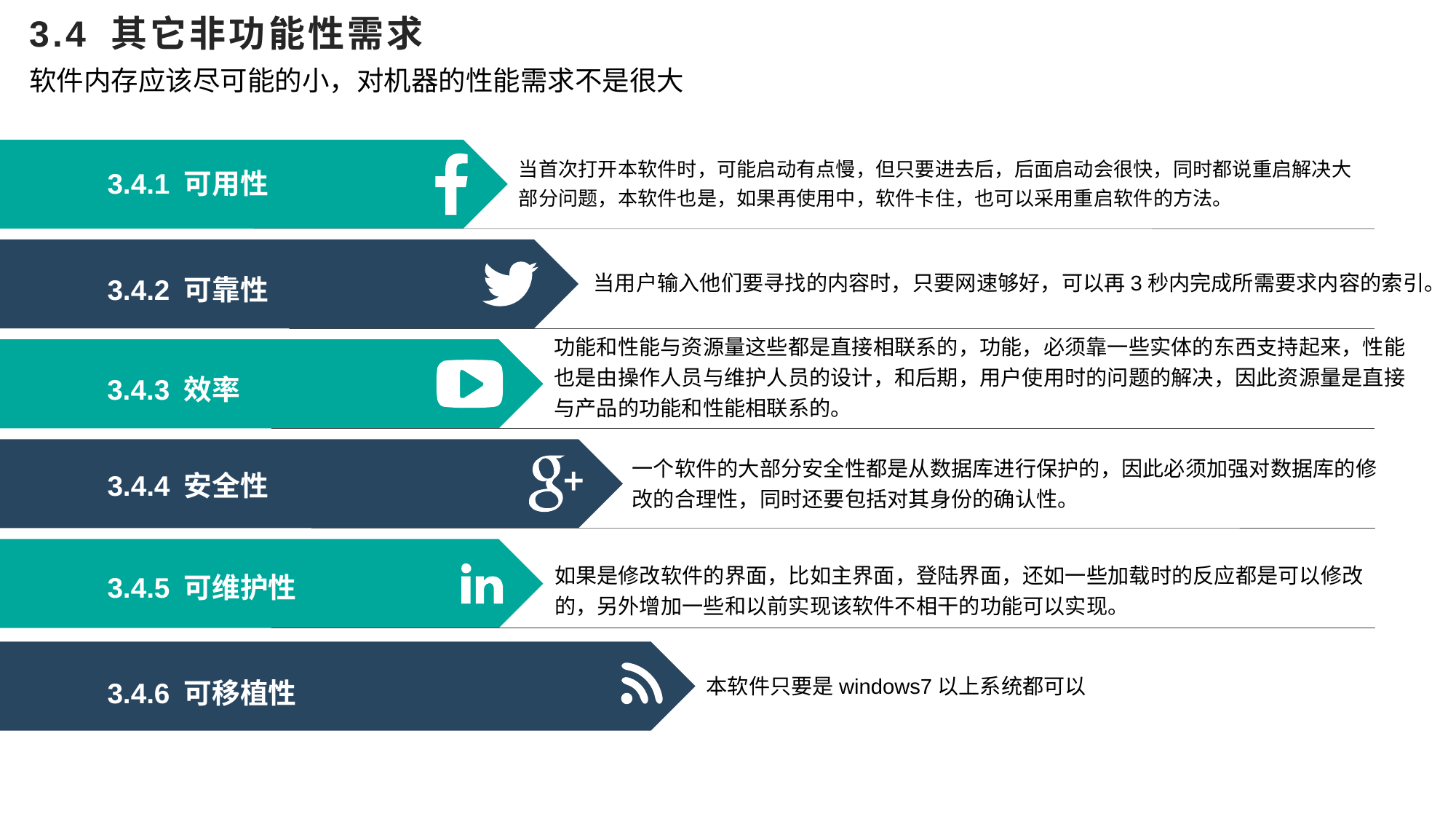

3.4 其它非功能性需求
软件内存应该尽可能的小，对机器的性能需求不是很大

当首次打开本软件时，可能启动有点慢，但只要进去后，后面启动会很快，同时都说重启解决大部分问题，本软件也是，如果再使用中，软件卡住，也可以采用重启软件的方法。

3.4.1 可用性

3.4.2 可靠性

当用户输入他们要寻找的内容时，只要网速够好，可以再3秒内完成所需要求内容的索引。
功能和性能与资源量这些都是直接相联系的，功能，必须靠一些实体的东西支持起来，性能也是由操作人员与维护人员的设计，和后期，用户使用时的问题的解决，因此资源量是直接与产品的功能和性能相联系的。

3.4.3 效率

一个软件的大部分安全性都是从数据库进行保护的，因此必须加强对数据库的修改的合理性，同时还要包括对其身份的确认性。
3.4.4 安全性

3.4.5 可维护性
如果是修改软件的界面，比如主界面，登陆界面，还如一些加载时的反应都是可以修改的，另外增加一些和以前实现该软件不相干的功能可以实现。

3.4.6 可移植性
本软件只要是windows7以上系统都可以